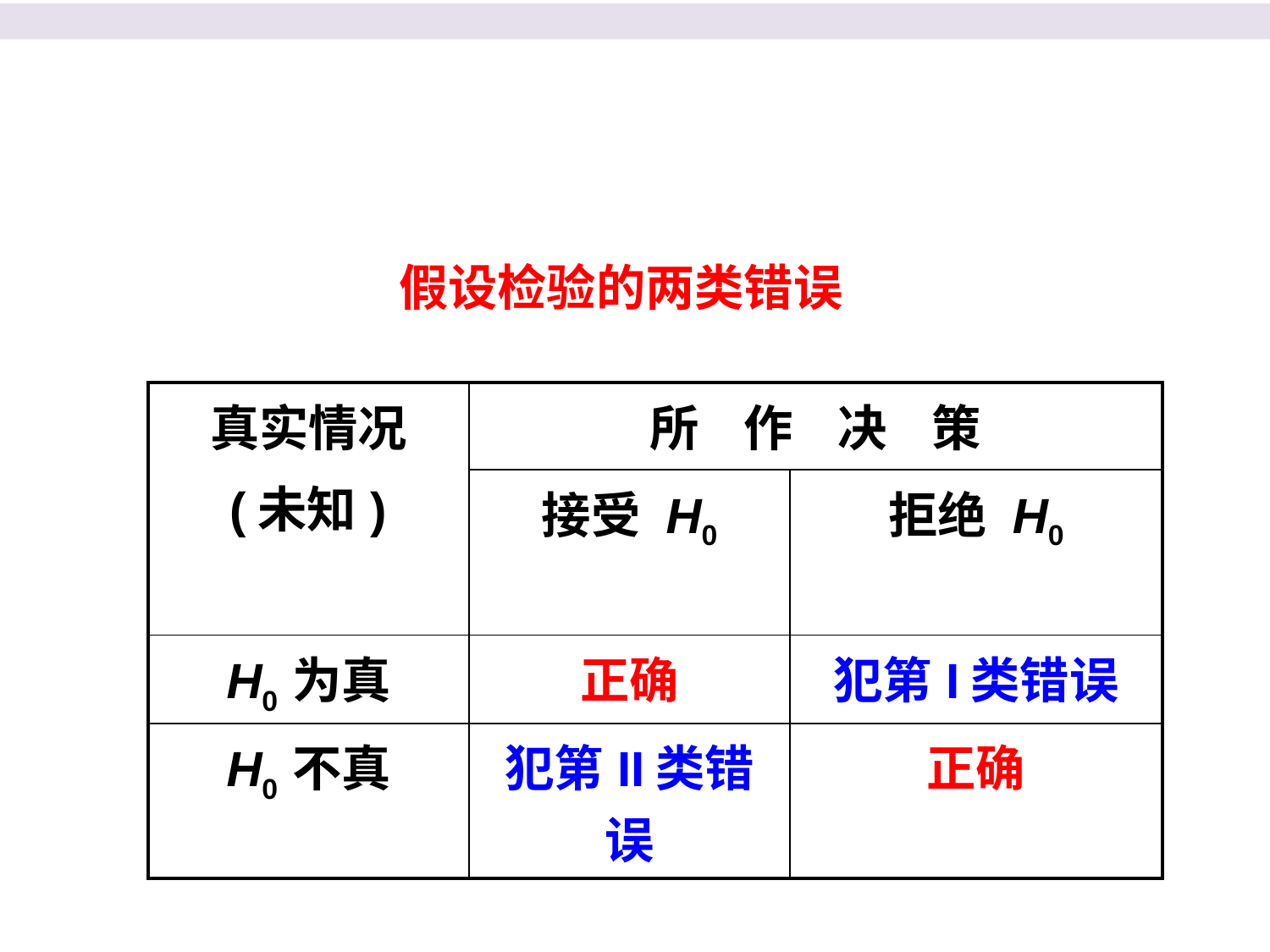

假设检验的两类错误
| 真实情况 (未知) | 所 作 决 策 |  |
| --- | --- | --- |
|  | 接受 H0 | 拒绝 H0 |
| H0 为真 | 正确 | 犯第I类错误 |
| H0 不真 | 犯第II类错误 | 正确 |